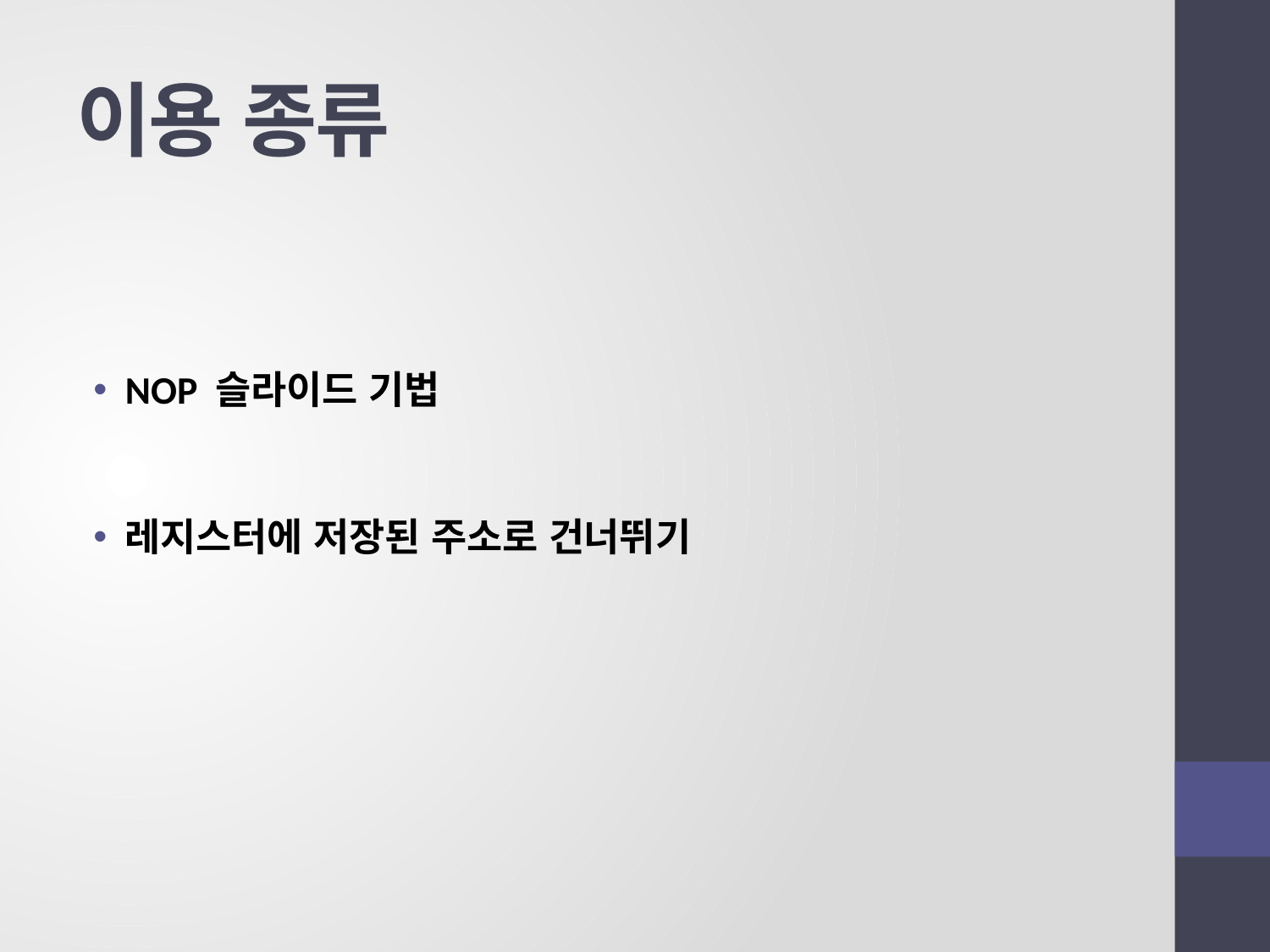

# 이용 종류
NOP 슬라이드 기법
레지스터에 저장된 주소로 건너뛰기